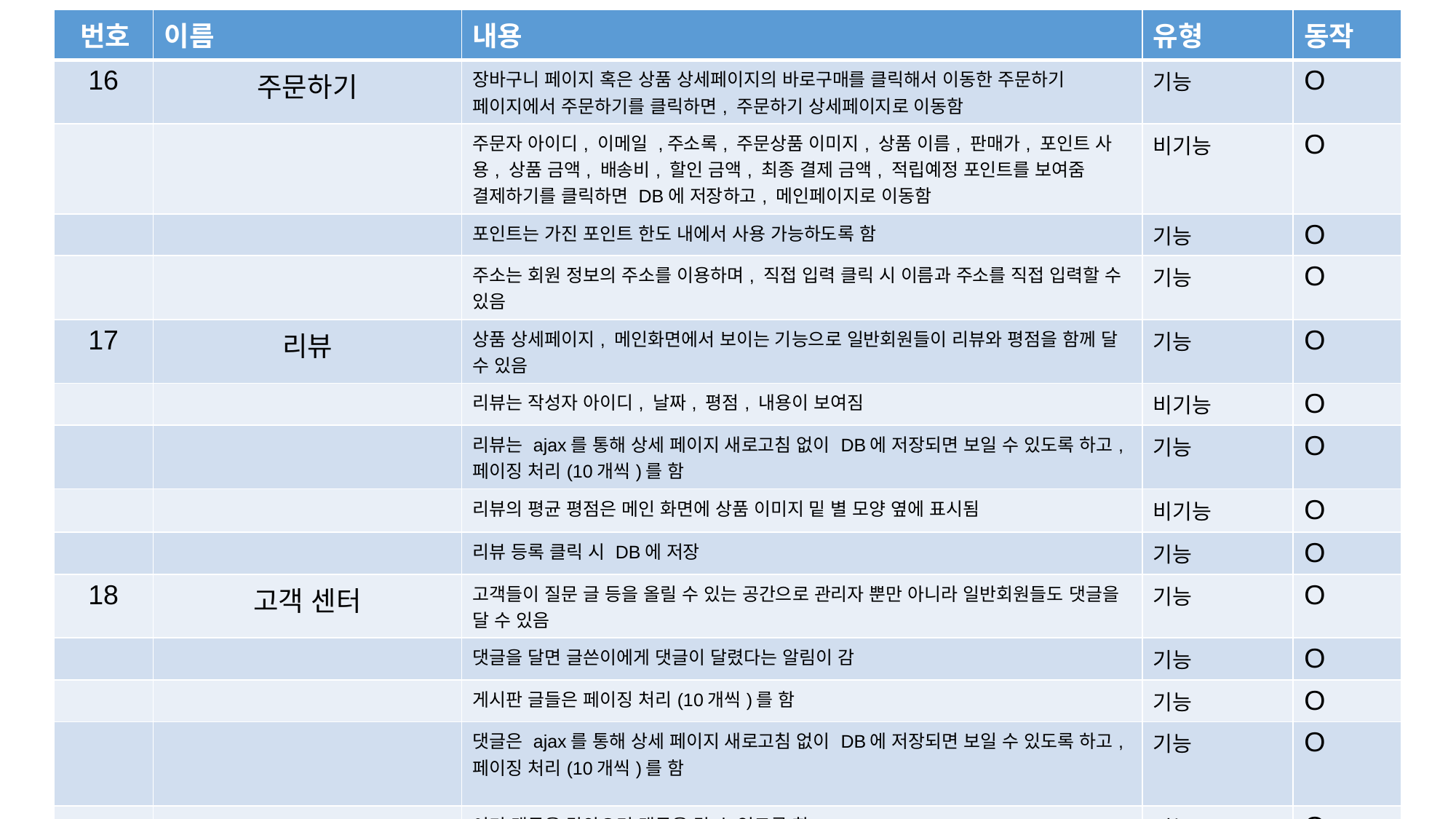

| 번호 | 이름 | 내용 | 유형 | 동작 |
| --- | --- | --- | --- | --- |
| 16 | 주문하기 | 장바구니 페이지 혹은 상품 상세페이지의 바로구매를 클릭해서 이동한 주문하기 페이지에서 주문하기를 클릭하면, 주문하기 상세페이지로 이동함 | 기능 | O |
|  |  | 주문자 아이디, 이메일 ,주소록, 주문상품 이미지, 상품 이름, 판매가, 포인트 사용, 상품 금액, 배송비, 할인 금액, 최종 결제 금액, 적립예정 포인트를 보여줌 결제하기를 클릭하면 DB에 저장하고, 메인페이지로 이동함 | 비기능 | O |
|  |  | 포인트는 가진 포인트 한도 내에서 사용 가능하도록 함 | 기능 | O |
|  |  | 주소는 회원 정보의 주소를 이용하며, 직접 입력 클릭 시 이름과 주소를 직접 입력할 수 있음 | 기능 | O |
| 17 | 리뷰 | 상품 상세페이지, 메인화면에서 보이는 기능으로 일반회원들이 리뷰와 평점을 함께 달 수 있음 | 기능 | O |
|  |  | 리뷰는 작성자 아이디, 날짜, 평점, 내용이 보여짐 | 비기능 | O |
|  |  | 리뷰는 ajax를 통해 상세 페이지 새로고침 없이 DB에 저장되면 보일 수 있도록 하고, 페이징 처리(10개씩)를 함 | 기능 | O |
|  |  | 리뷰의 평균 평점은 메인 화면에 상품 이미지 밑 별 모양 옆에 표시됨 | 비기능 | O |
|  |  | 리뷰 등록 클릭 시 DB에 저장 | 기능 | O |
| 18 | 고객 센터 | 고객들이 질문 글 등을 올릴 수 있는 공간으로 관리자 뿐만 아니라 일반회원들도 댓글을 달 수 있음 | 기능 | O |
|  |  | 댓글을 달면 글쓴이에게 댓글이 달렸다는 알림이 감 | 기능 | O |
|  |  | 게시판 글들은 페이징 처리(10개씩)를 함 | 기능 | O |
|  |  | 댓글은 ajax를 통해 상세 페이지 새로고침 없이 DB에 저장되면 보일 수 있도록 하고, 페이징 처리(10개씩)를 함 | 기능 | O |
|  |  | 이미 댓글을 달았으면 댓글을 달 수 없도록 함 | 기능 | O |